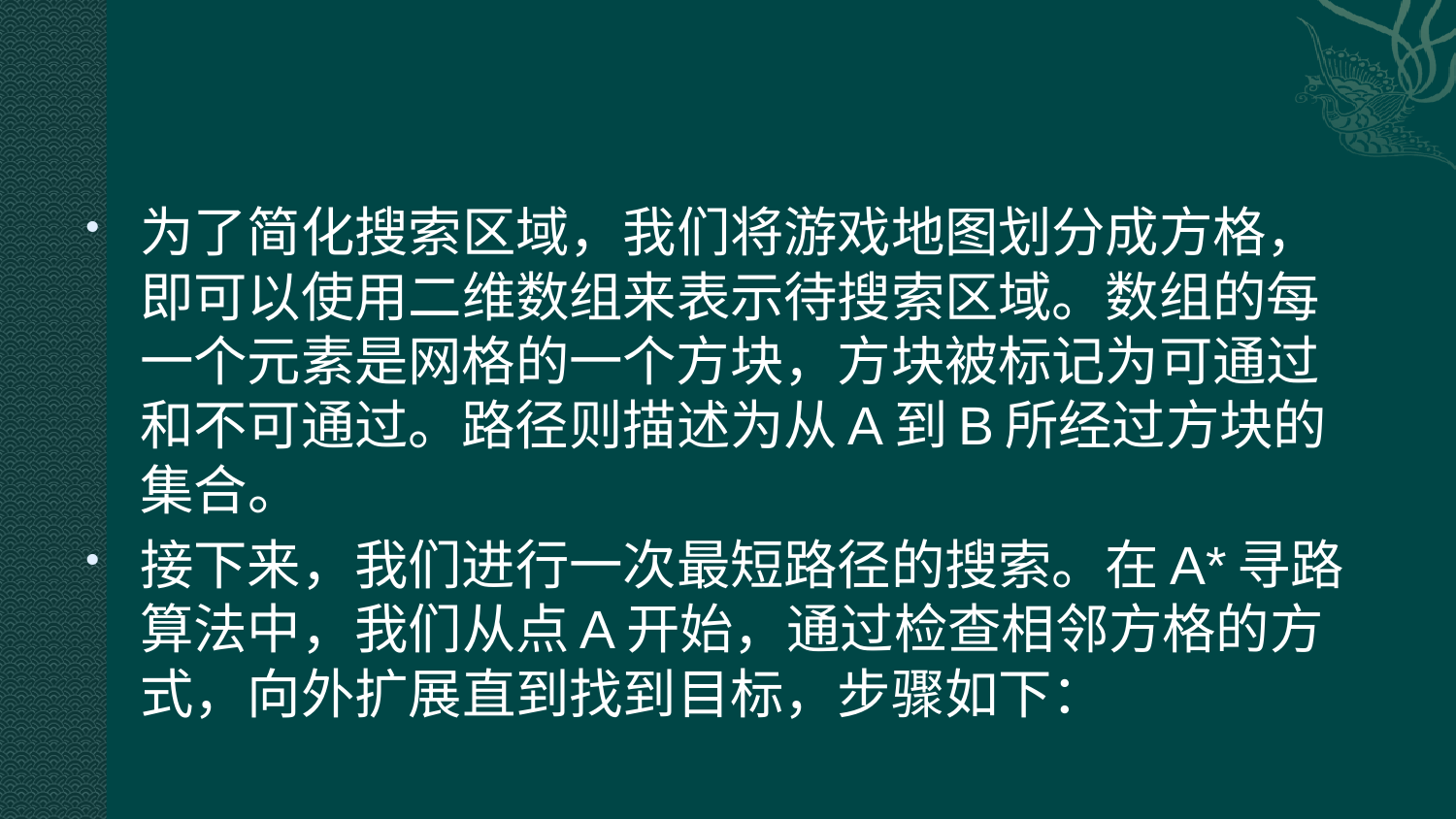

#
为了简化搜索区域，我们将游戏地图划分成方格，即可以使用二维数组来表示待搜索区域。数组的每一个元素是网格的一个方块，方块被标记为可通过和不可通过。路径则描述为从A到B所经过方块的集合。
接下来，我们进行一次最短路径的搜索。在A*寻路算法中，我们从点A开始，通过检查相邻方格的方式，向外扩展直到找到目标，步骤如下：